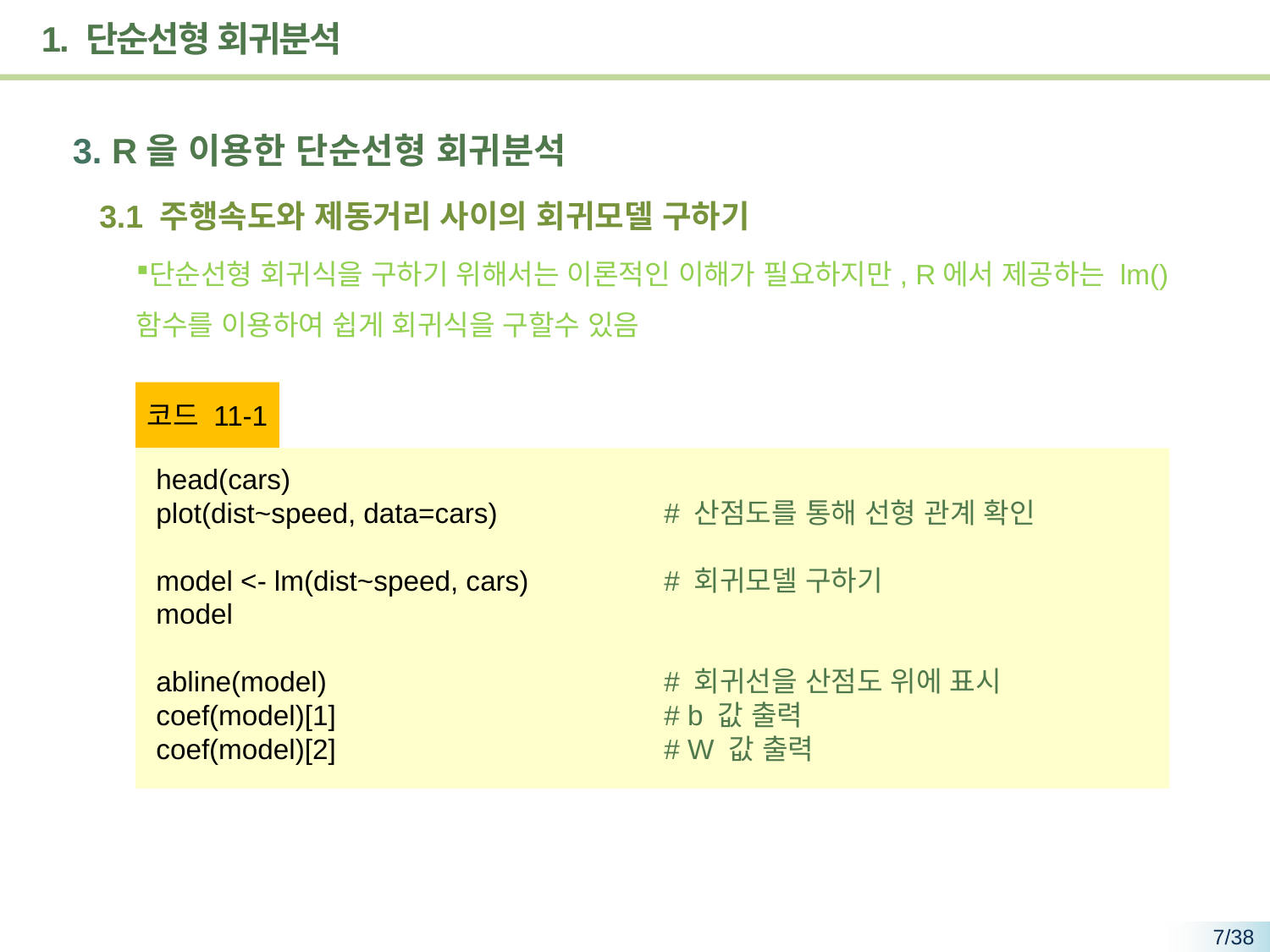

# 1. 단순선형 회귀분석
3. R을 이용한 단순선형 회귀분석
   3.1 주행속도와 제동거리 사이의 회귀모델 구하기
단순선형 회귀식을 구하기 위해서는 이론적인 이해가 필요하지만, R에서 제공하는 lm() 함수를 이용하여 쉽게 회귀식을 구할수 있음

코드 11-1

head(cars)
plot(dist~speed, data=cars) 		# 산점도를 통해 선형 관계 확인

model <- lm(dist~speed, cars) 	# 회귀모델 구하기
model

abline(model) 			# 회귀선을 산점도 위에 표시
coef(model)[1] 			# b 값 출력
coef(model)[2] 			# W 값 출력